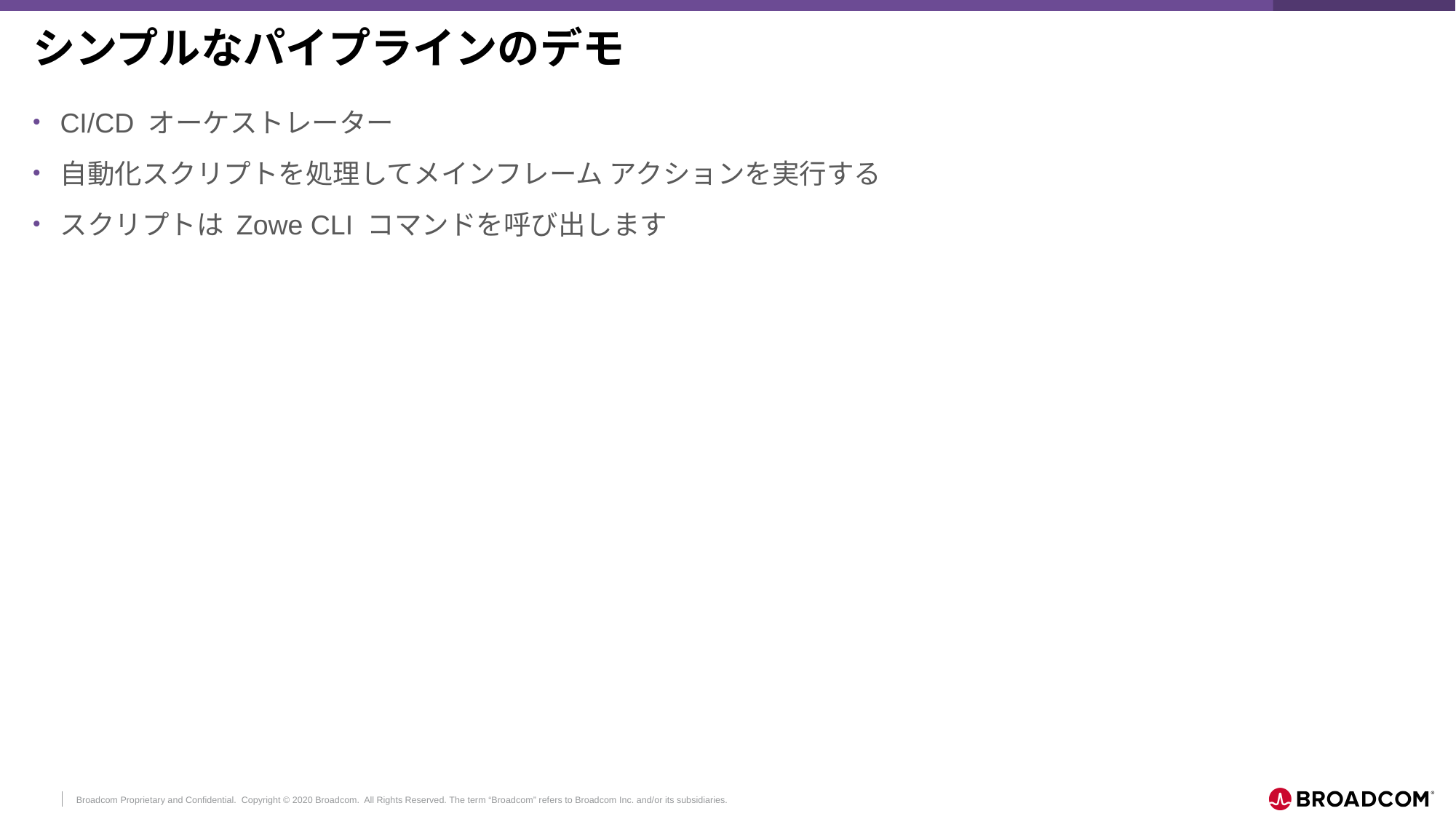

# シンプルなパイプラインのデモ
CI/CD オーケストレーター
自動化スクリプトを処理してメインフレーム アクションを実行する
スクリプトは Zowe CLI コマンドを呼び出します